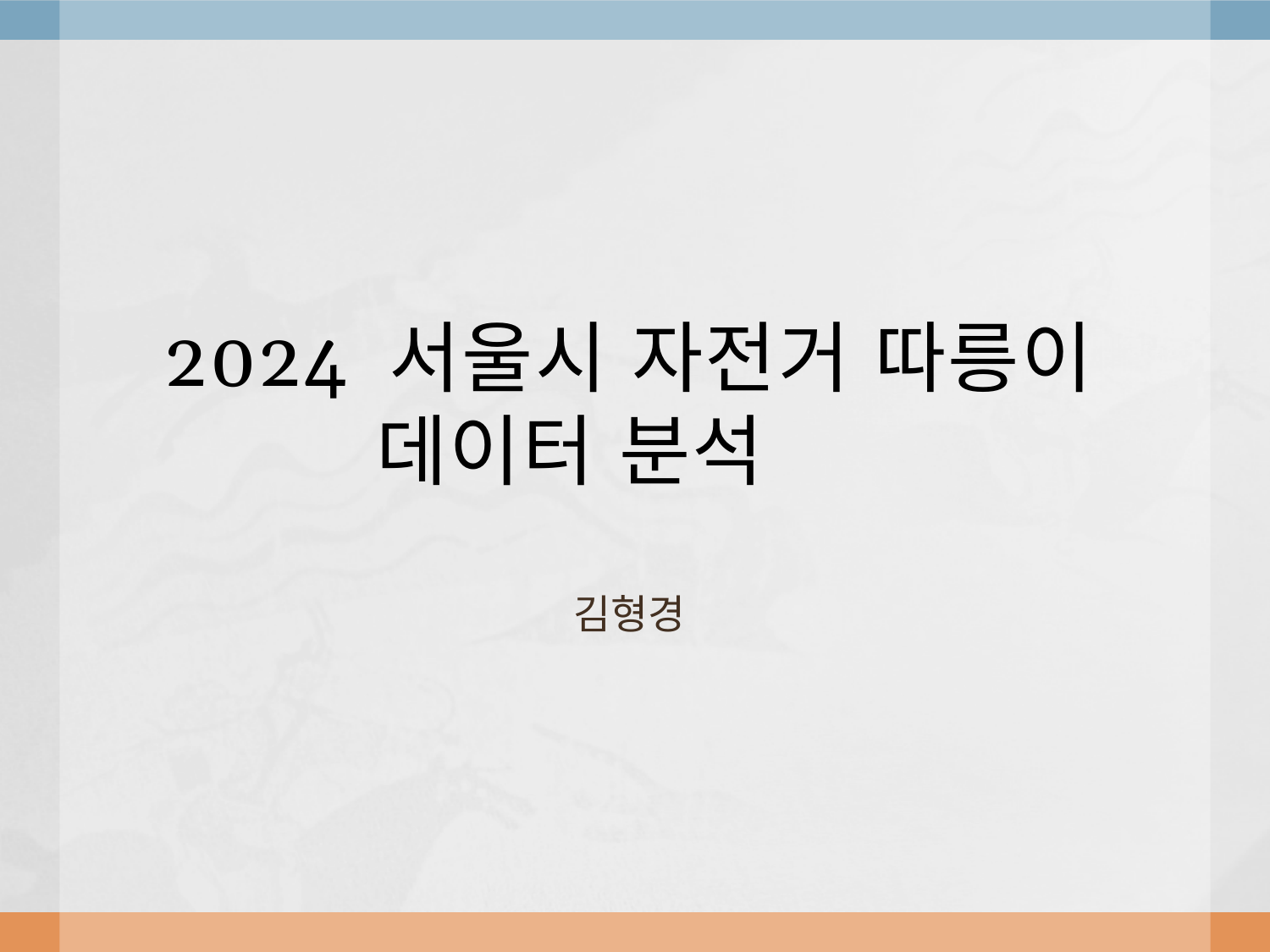

# 2024 서울시 자전거 따릉이 데이터 분석

김형경